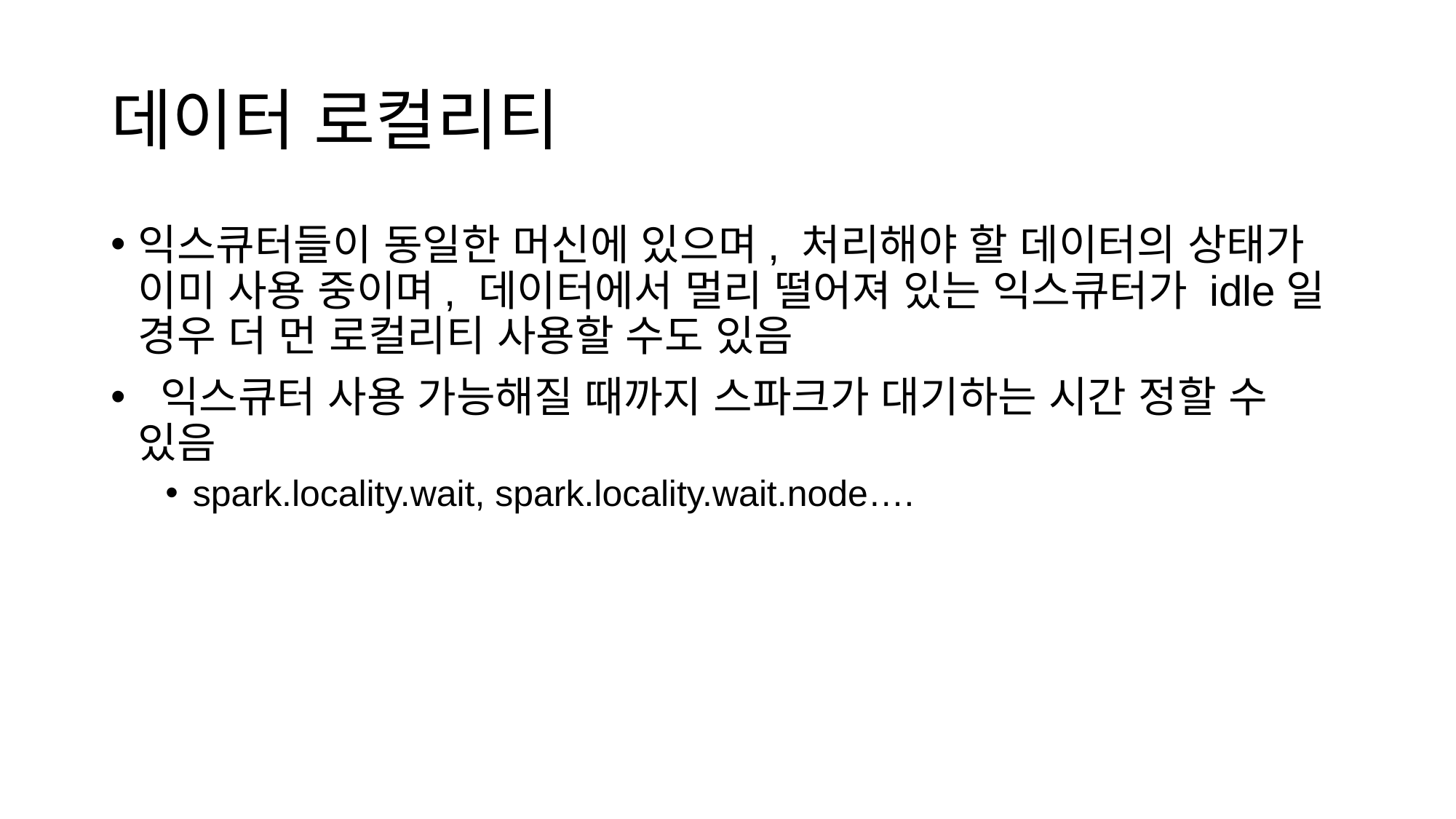

# 데이터 로컬리티
익스큐터들이 동일한 머신에 있으며, 처리해야 할 데이터의 상태가 이미 사용 중이며, 데이터에서 멀리 떨어져 있는 익스큐터가 idle일 경우 더 먼 로컬리티 사용할 수도 있음
 익스큐터 사용 가능해질 때까지 스파크가 대기하는 시간 정할 수 있음
spark.locality.wait, spark.locality.wait.node….